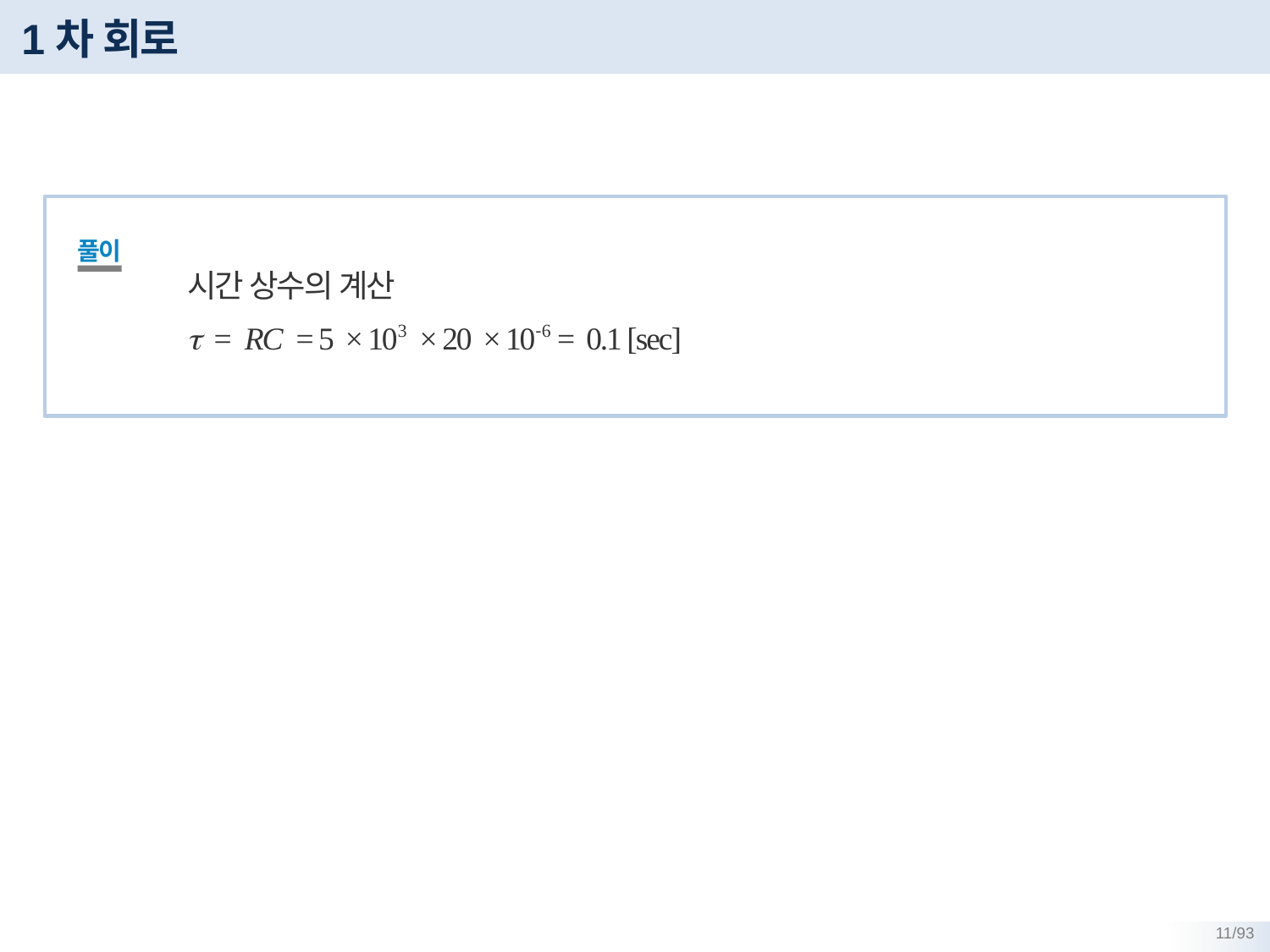

# 1차 회로

풀이

시간 상수의 계산
τ  =  RC  = 5  × 103  × 20  × 10-6 =  0.1 [sec]